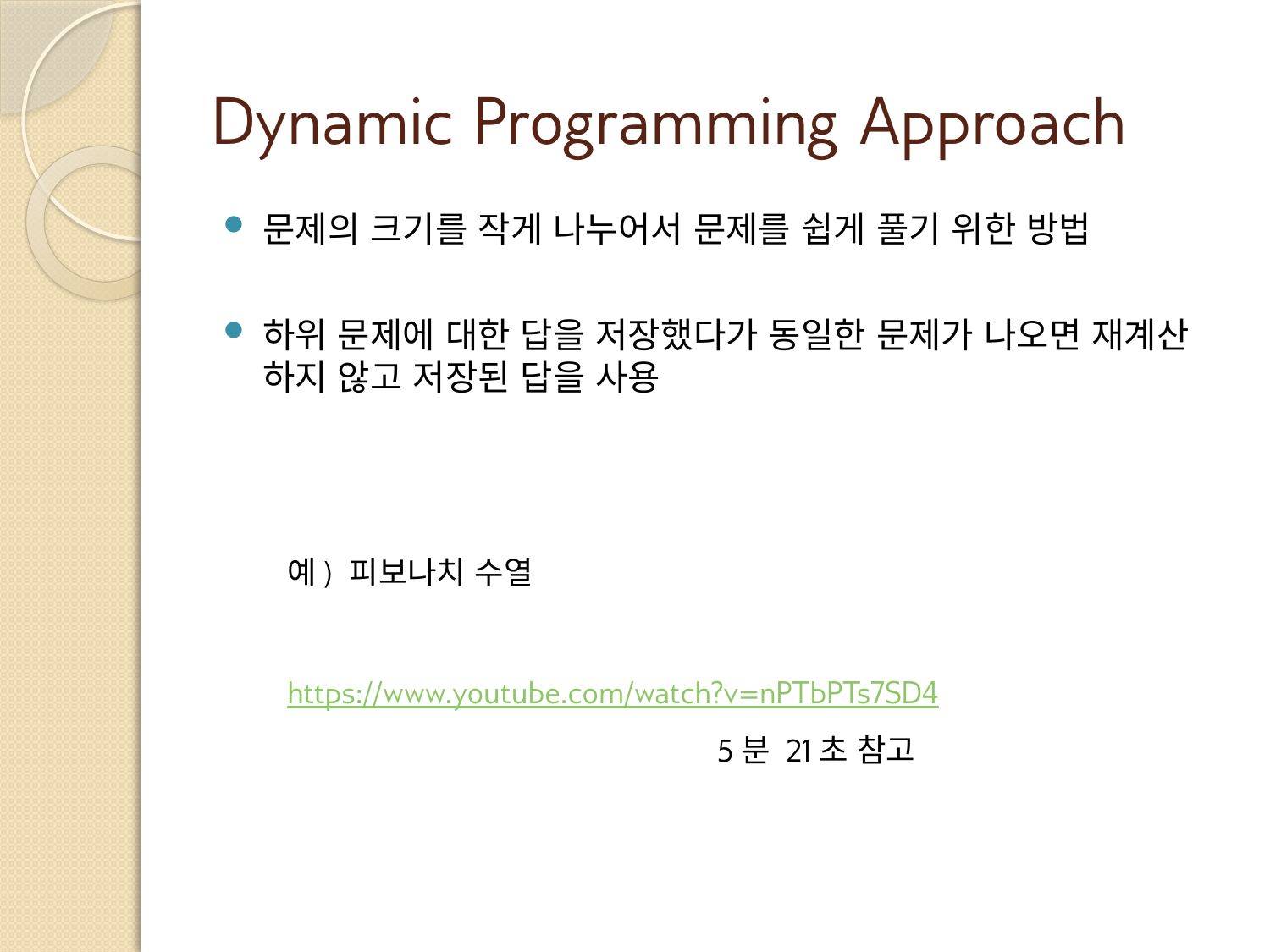

# Dynamic Programming Approach
문제의 크기를 작게 나누어서 문제를 쉽게 풀기 위한 방법

하위 문제에 대한 답을 저장했다가 동일한 문제가 나오면 재계산 하지 않고 저장된 답을 사용
예) 피보나치 수열
https://www.youtube.com/watch?v=nPTbPTs7SD4
5분 21초 참고